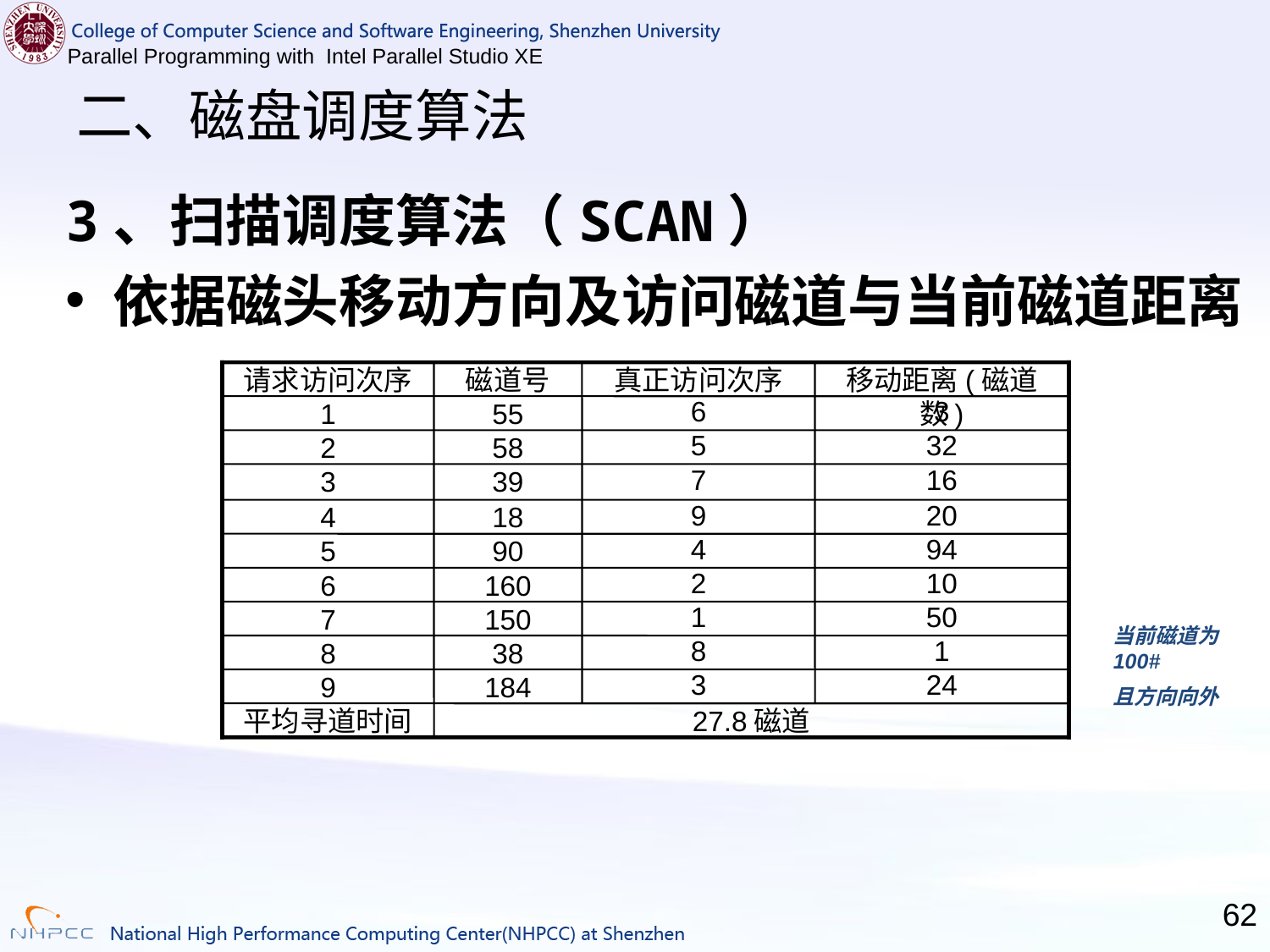

# 二、磁盘调度算法
3、扫描调度算法（SCAN）
依据磁头移动方向及访问磁道与当前磁道距离
请求访问次序

磁道号

真正访问次序

移动距离(磁道数)

1

55
2

58
3

39
4

18
5

90
6

160
7

150
8

38
9

184
平均寻道时间

27.8磁道

6
3
5
32
7
16
9
20
4
94
2
10
1
50
8
1
3
24
当前磁道为100#
且方向向外
62